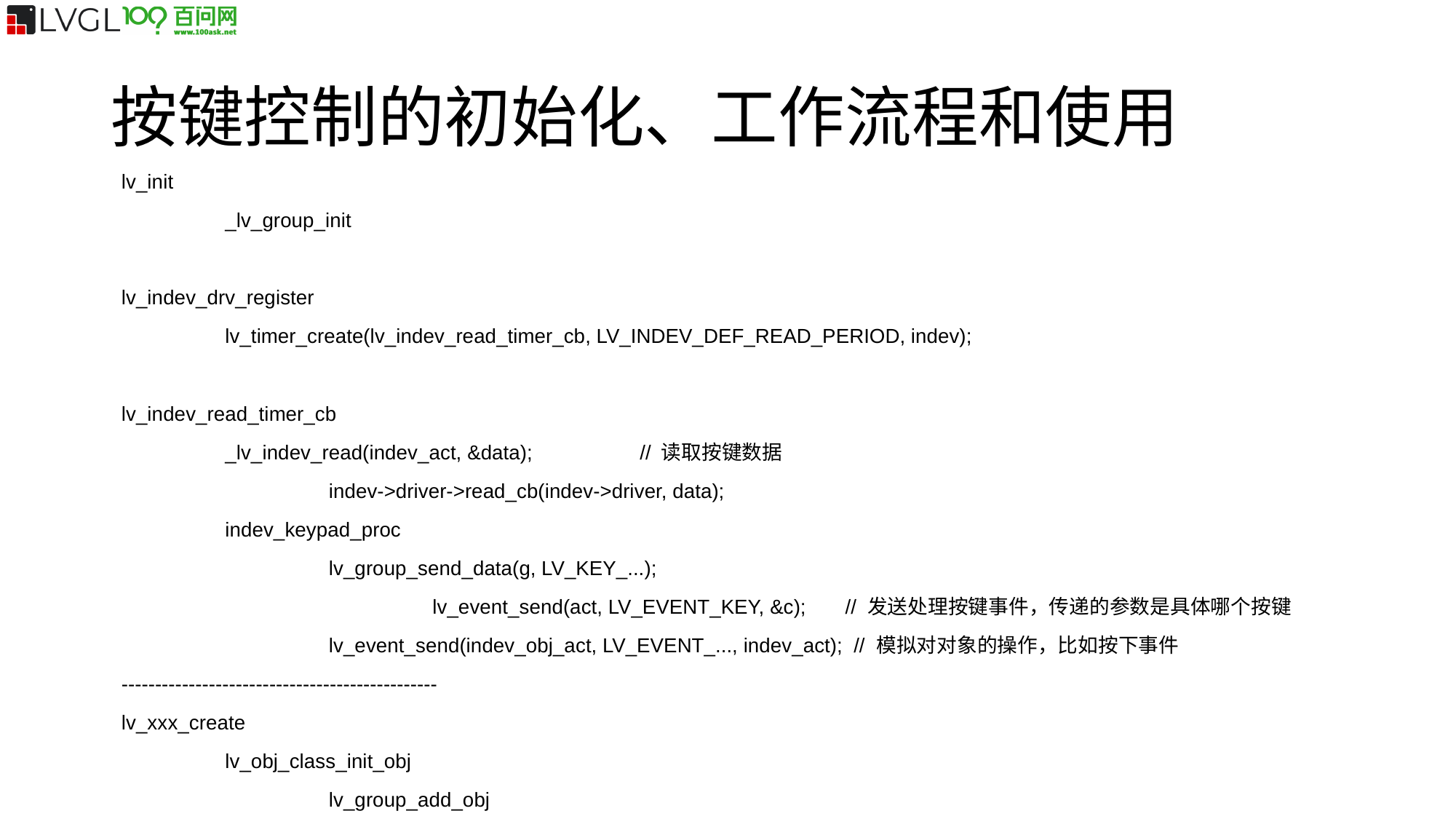

按键控制的初始化、工作流程和使用
lv_init
	_lv_group_init

lv_indev_drv_register
	lv_timer_create(lv_indev_read_timer_cb, LV_INDEV_DEF_READ_PERIOD, indev);

lv_indev_read_timer_cb
	_lv_indev_read(indev_act, &data); 	// 读取按键数据
		indev->driver->read_cb(indev->driver, data);
	indev_keypad_proc
		lv_group_send_data(g, LV_KEY_...);
			lv_event_send(act, LV_EVENT_KEY, &c);       // 发送处理按键事件，传递的参数是具体哪个按键
		lv_event_send(indev_obj_act, LV_EVENT_..., indev_act);  // 模拟对对象的操作，比如按下事件
-----------------------------------------------
lv_xxx_create
	lv_obj_class_init_obj
		lv_group_add_obj